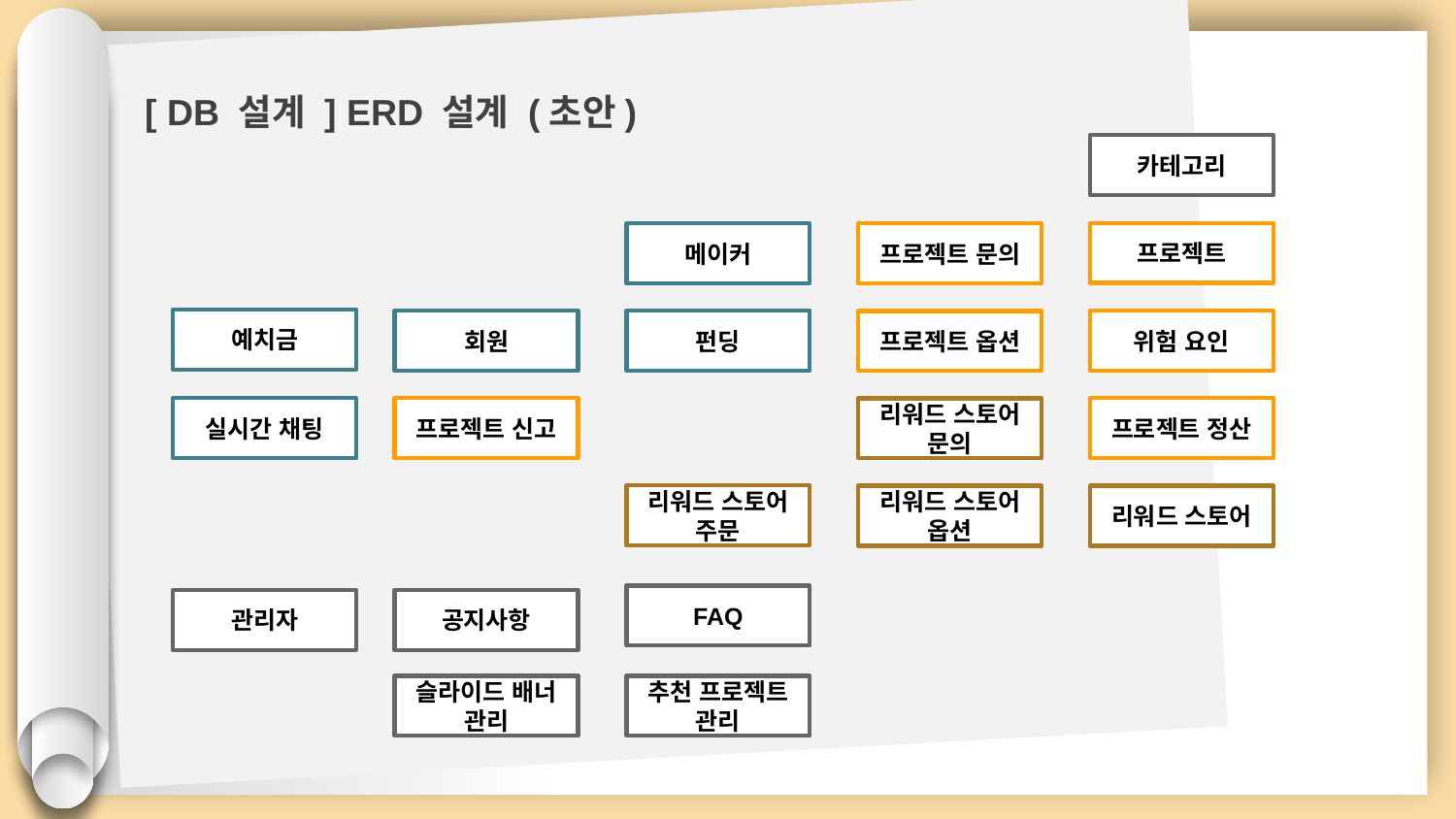

[ DB 설계 ] ERD 설계 (초안)
카테고리
프로젝트
메이커
프로젝트 문의
예치금
위험 요인
회원
펀딩
프로젝트 옵션
프로젝트 신고
프로젝트 정산
실시간 채팅
리워드 스토어 문의
리워드 스토어 주문
리워드 스토어 옵션
리워드 스토어
FAQ
공지사항
관리자
슬라이드 배너 관리
추천 프로젝트 관리